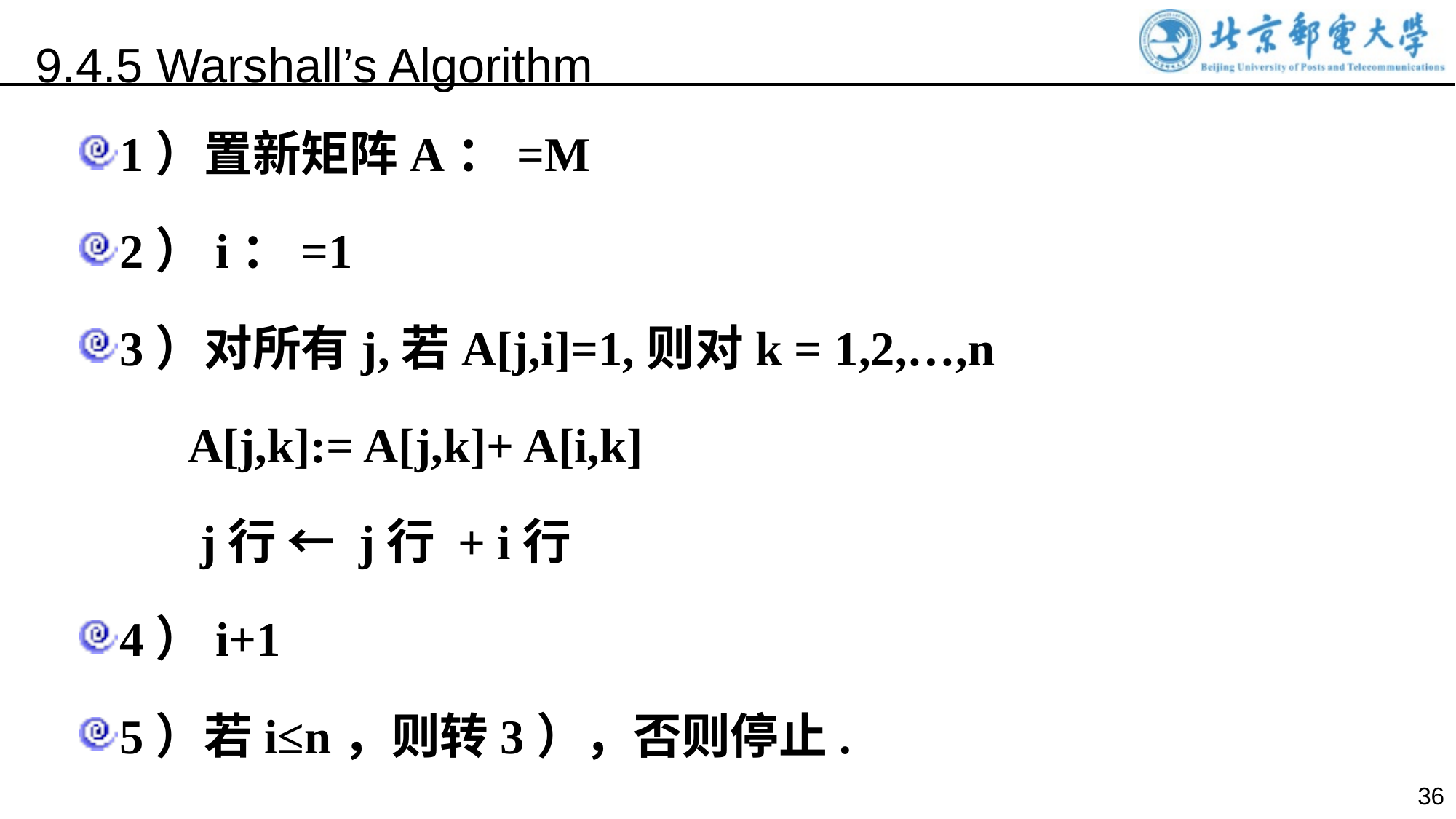

9.4.5 Warshall’s Algorithm
1）置新矩阵A：=M
2）i：=1
3）对所有j,若A[j,i]=1,则对k = 1,2,…,n
	A[j,k]:= A[j,k]+ A[i,k]
	 j行 ← j行 + i行
4）i+1
5）若i≤n，则转3），否则停止.